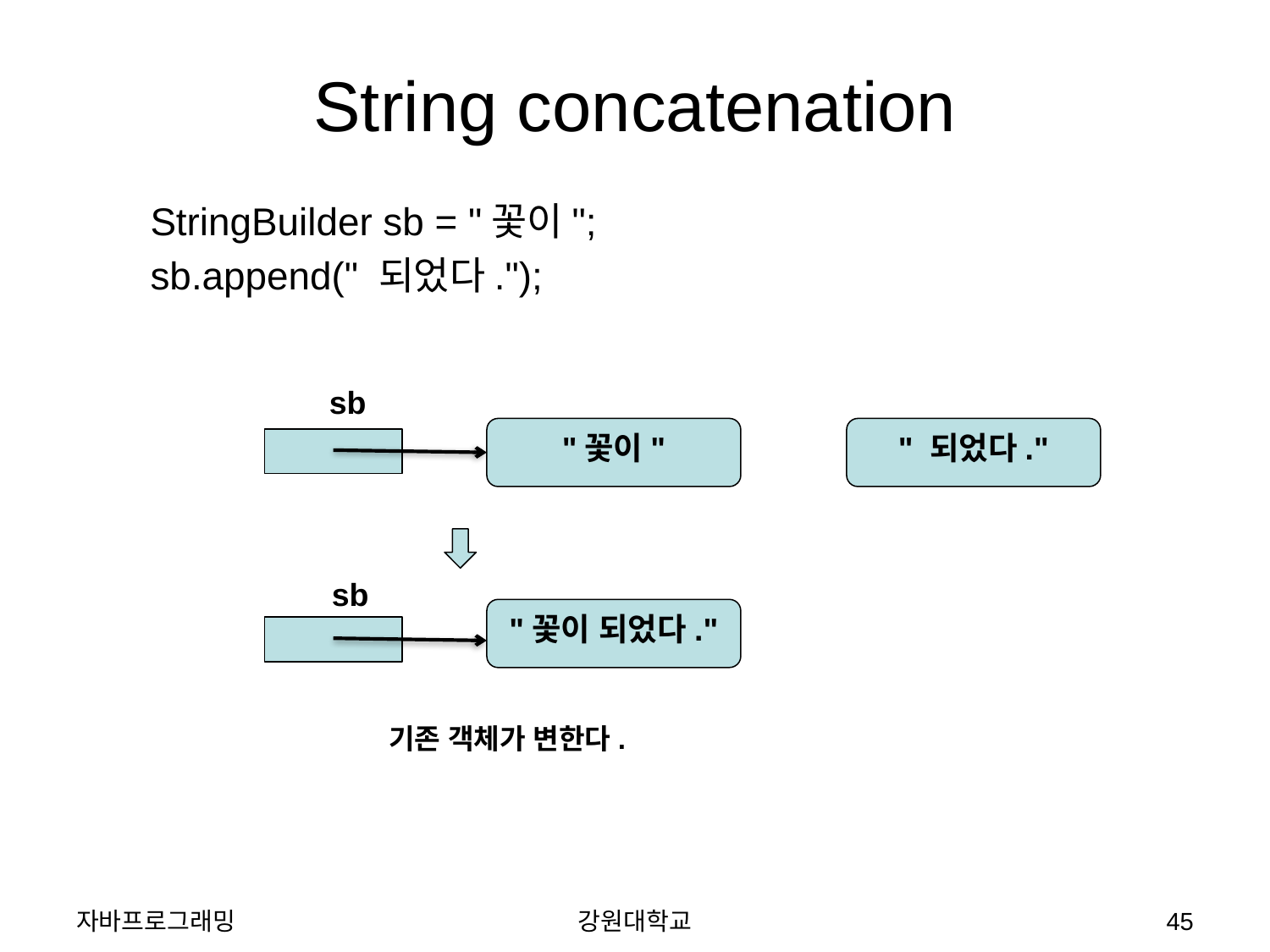

# String concatenation
StringBuilder sb = "꽃이";
sb.append(" 되었다.");
sb
"꽃이"
" 되었다."

sb
"꽃이 되었다."

기존 객체가 변한다.
자바프로그래밍
강원대학교
45